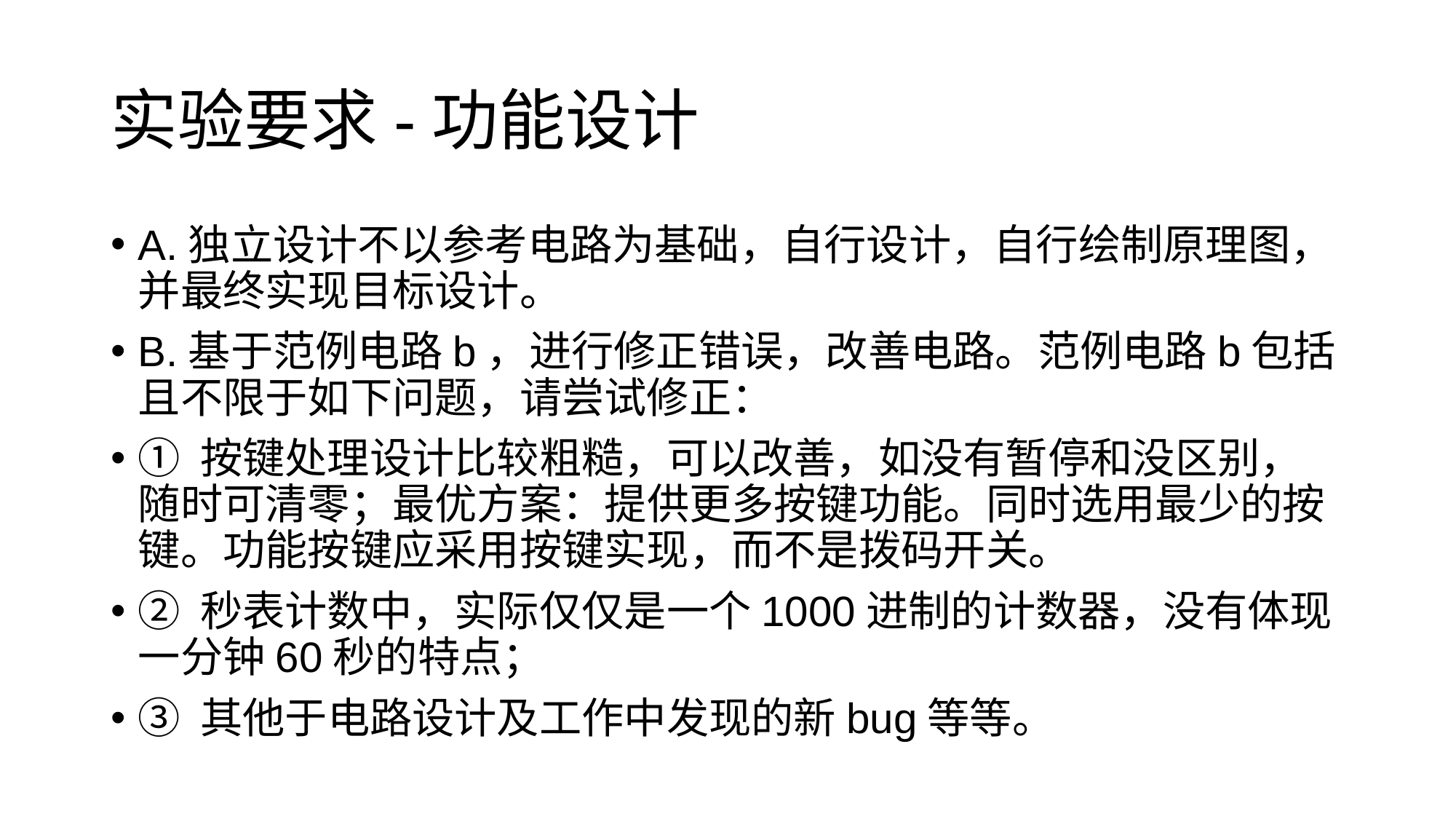

# 实验要求-功能设计
A.独立设计不以参考电路为基础，自行设计，自行绘制原理图，并最终实现目标设计。
B.基于范例电路b，进行修正错误，改善电路。范例电路b包括且不限于如下问题，请尝试修正：
① 按键处理设计比较粗糙，可以改善，如没有暂停和没区别，随时可清零；最优方案：提供更多按键功能。同时选用最少的按键。功能按键应采用按键实现，而不是拨码开关。
② 秒表计数中，实际仅仅是一个1000进制的计数器，没有体现一分钟60秒的特点；
③ 其他于电路设计及工作中发现的新bug等等。